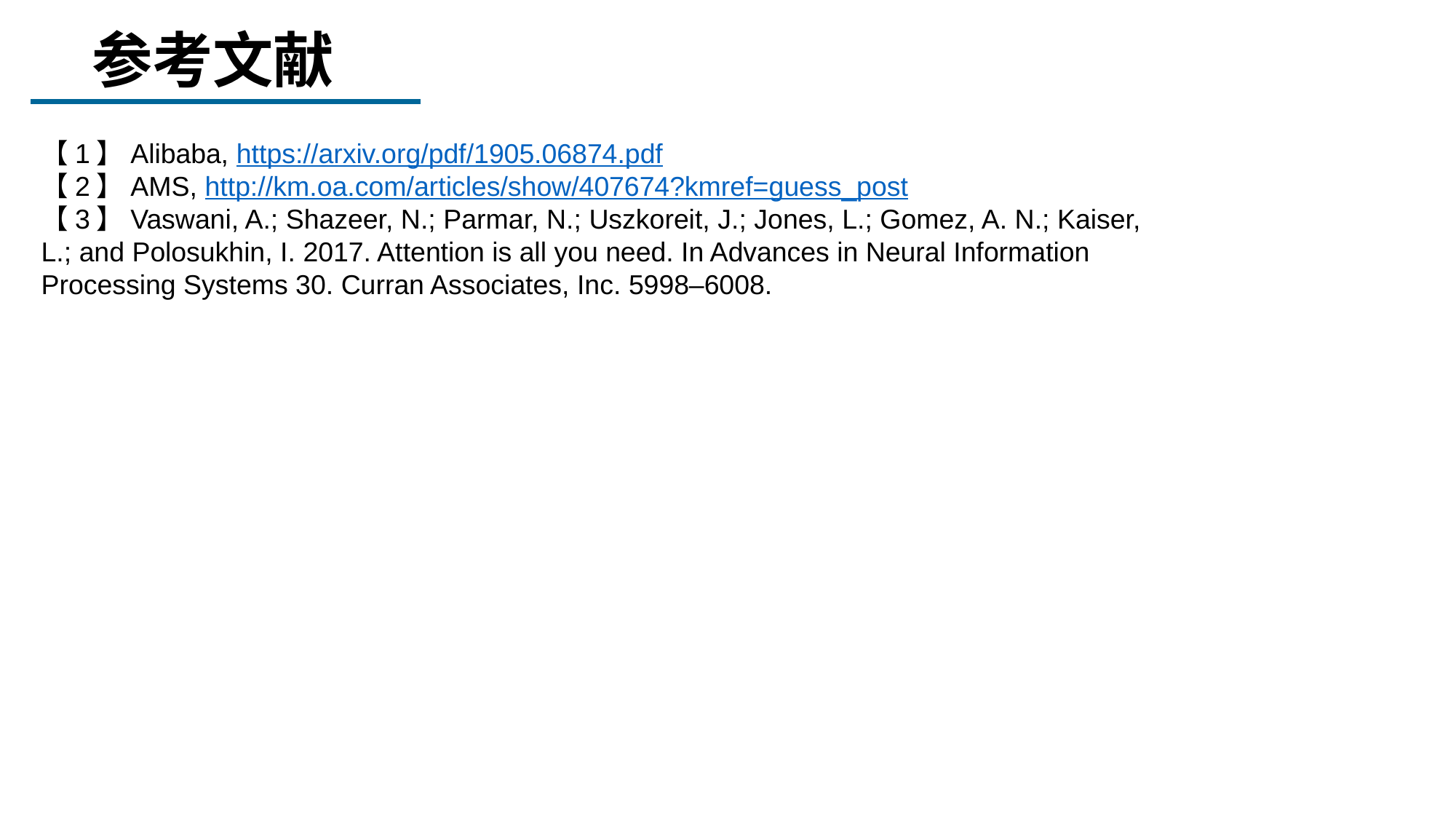

参考文献
【1】Alibaba, https://arxiv.org/pdf/1905.06874.pdf
【2】AMS, http://km.oa.com/articles/show/407674?kmref=guess_post
【3】Vaswani, A.; Shazeer, N.; Parmar, N.; Uszkoreit, J.; Jones, L.; Gomez, A. N.; Kaiser, L.; and Polosukhin, I. 2017. Attention is all you need. In Advances in Neural Information Processing Systems 30. Curran Associates, Inc. 5998–6008.